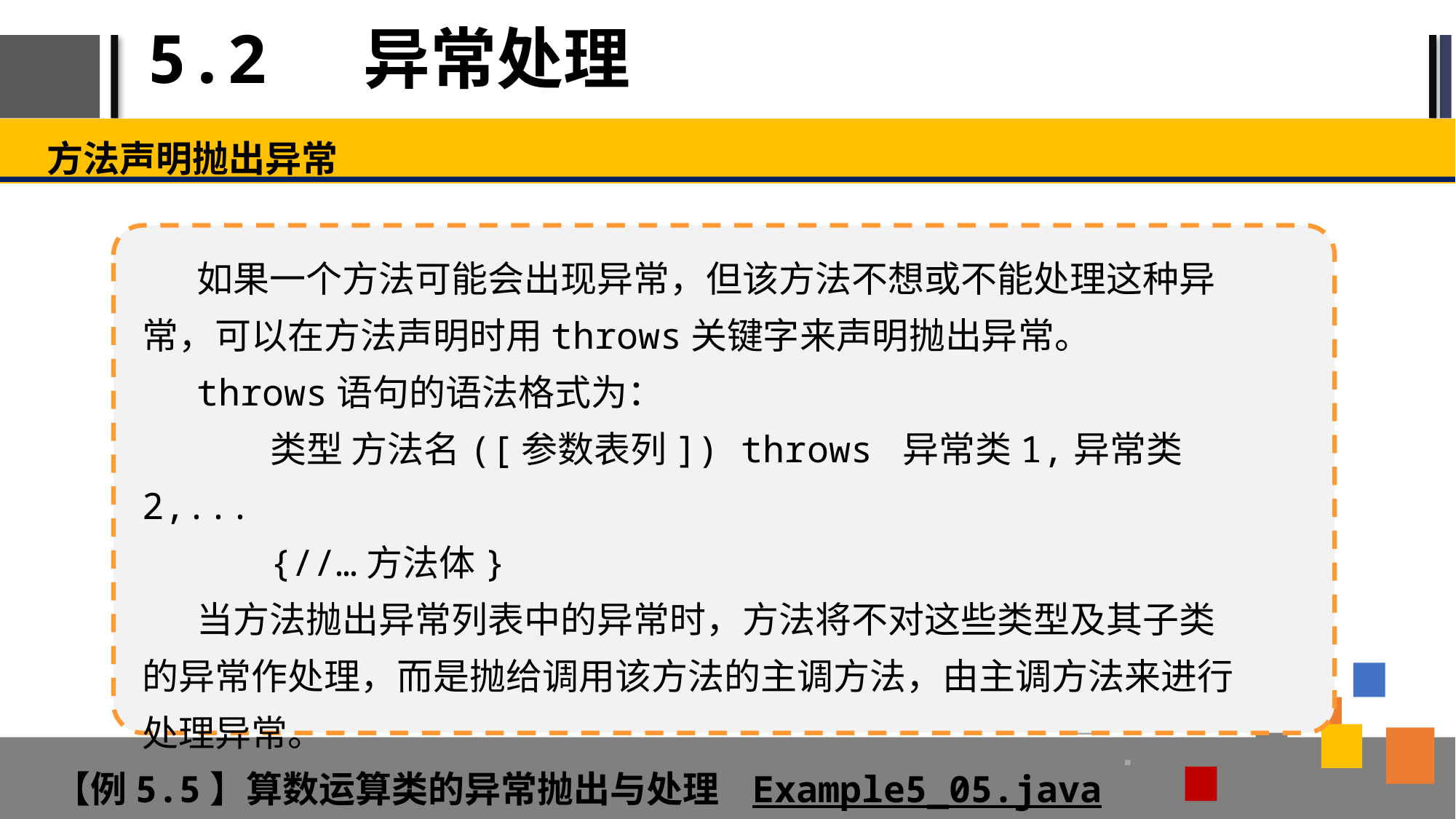

# 5.2  异常处理

方法声明抛出异常

如果一个方法可能会出现异常，但该方法不想或不能处理这种异常，可以在方法声明时用throws关键字来声明抛出异常。
throws语句的语法格式为：
类型 方法名([参数表列]) throws 异常类1,异常类2,...
{//…方法体}
当方法抛出异常列表中的异常时，方法将不对这些类型及其子类的异常作处理，而是抛给调用该方法的主调方法，由主调方法来进行处理异常。

【例5.5】算数运算类的异常抛出与处理   Example5_05.java